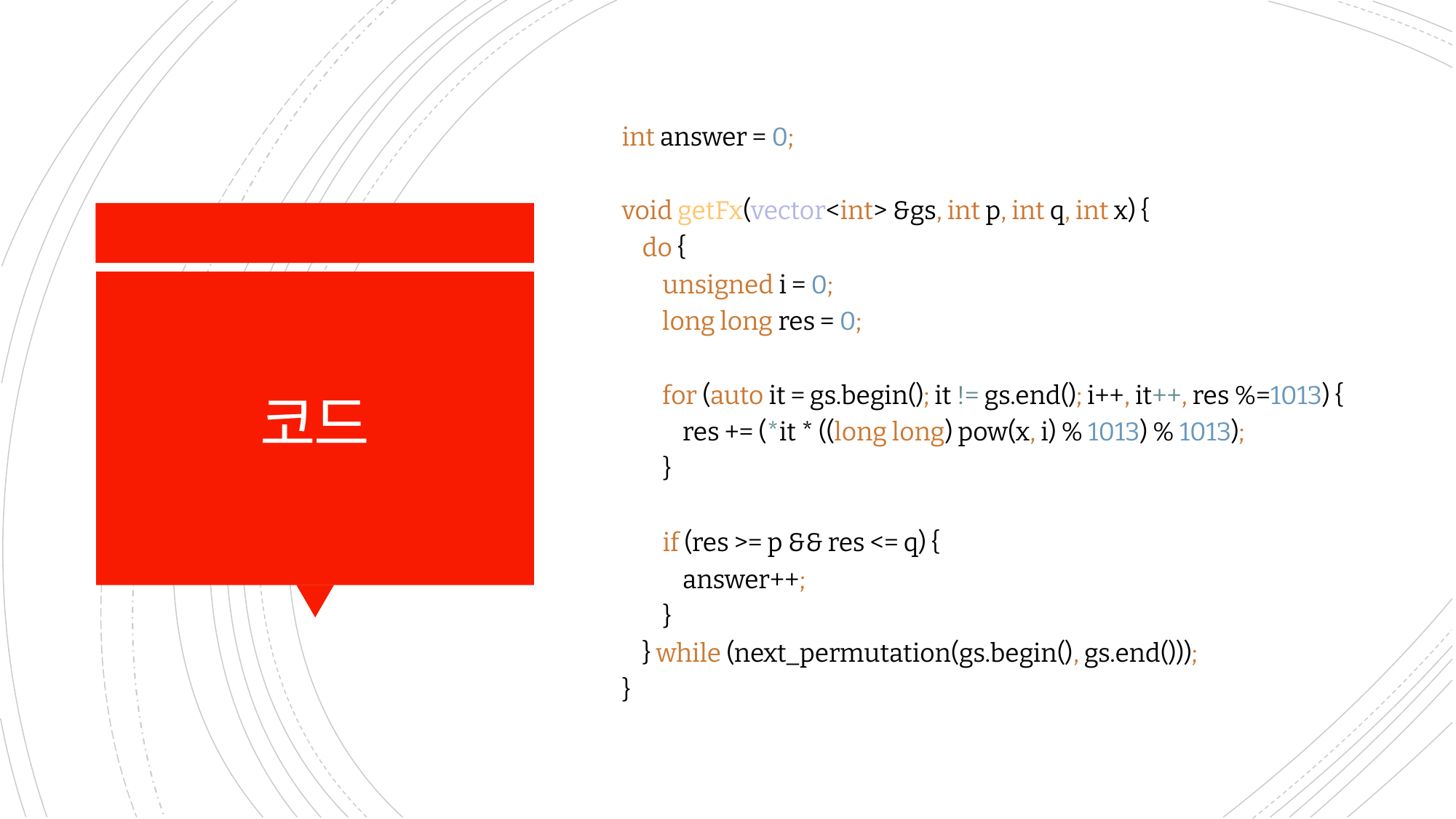

int answer = 0;
void getFx(vector<int> &gs, int p, int q, int x) {
    do {
        unsigned i = 0;
        long long res = 0;
        for (auto it = gs.begin(); it != gs.end(); i++, it++, res %=1013) {
            res += (*it * ((long long) pow(x, i) % 1013) % 1013);
        }
        if (res >= p && res <= q) {
            answer++;
        }
    } while (next_permutation(gs.begin(), gs.end()));
}
# 코드